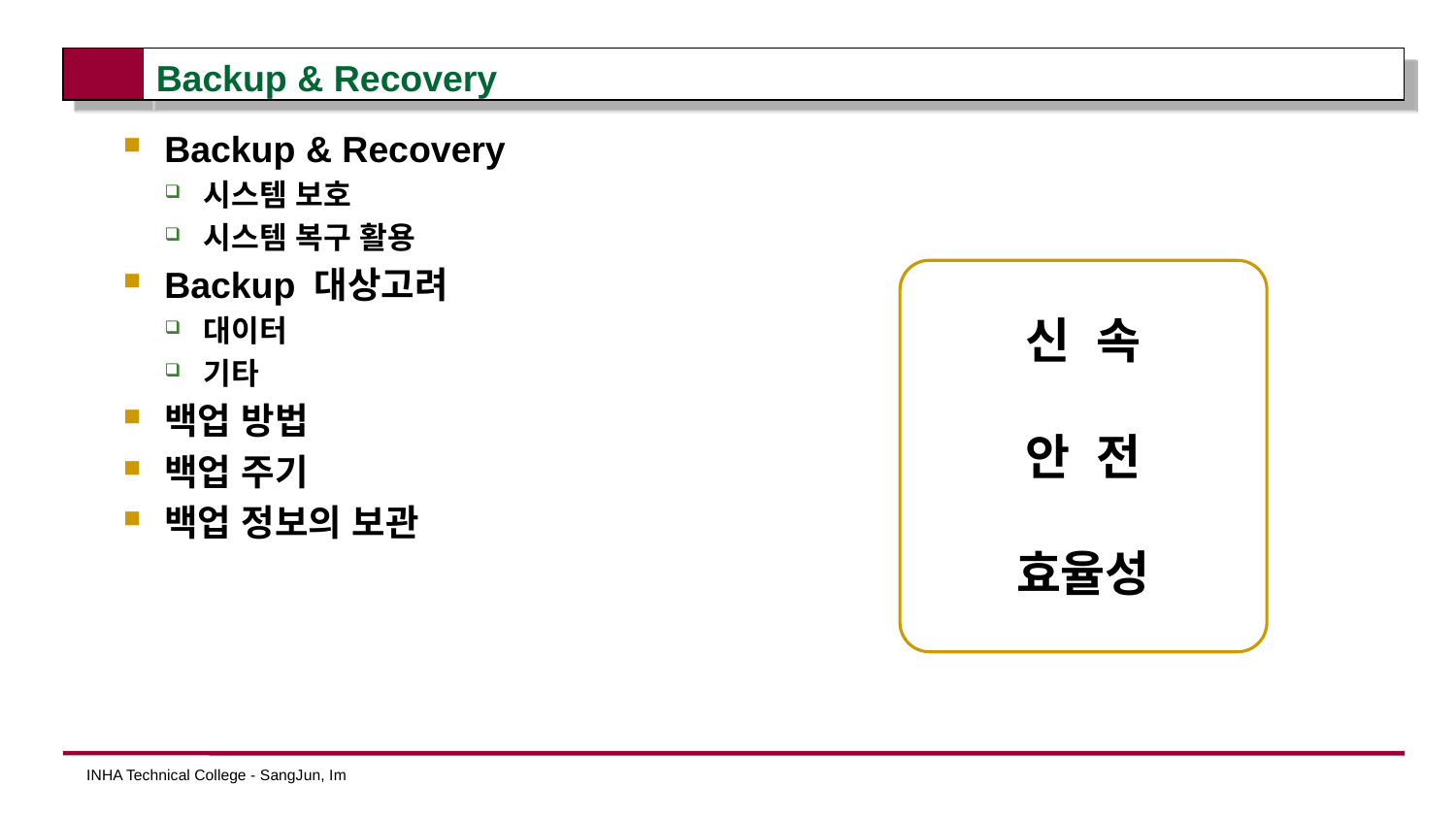

# Backup & Recovery
Backup & Recovery
시스템 보호
시스템 복구 활용
Backup 대상고려
대이터
기타
백업 방법
백업 주기
백업 정보의 보관

신  속

안  전

효율성